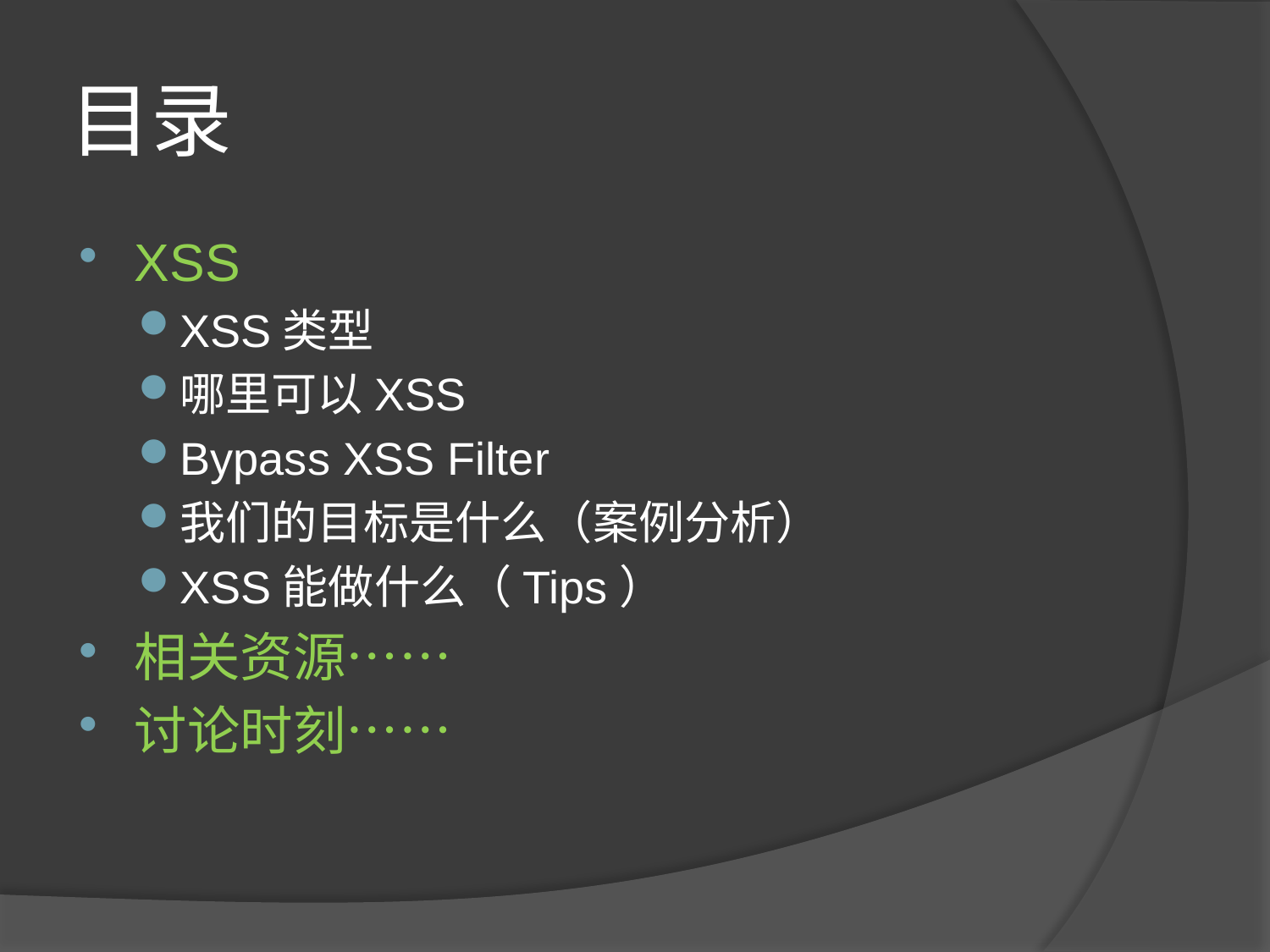

# 目录
XSS
XSS类型
哪里可以XSS
Bypass XSS Filter
我们的目标是什么（案例分析）
XSS能做什么（Tips）
相关资源……
讨论时刻……